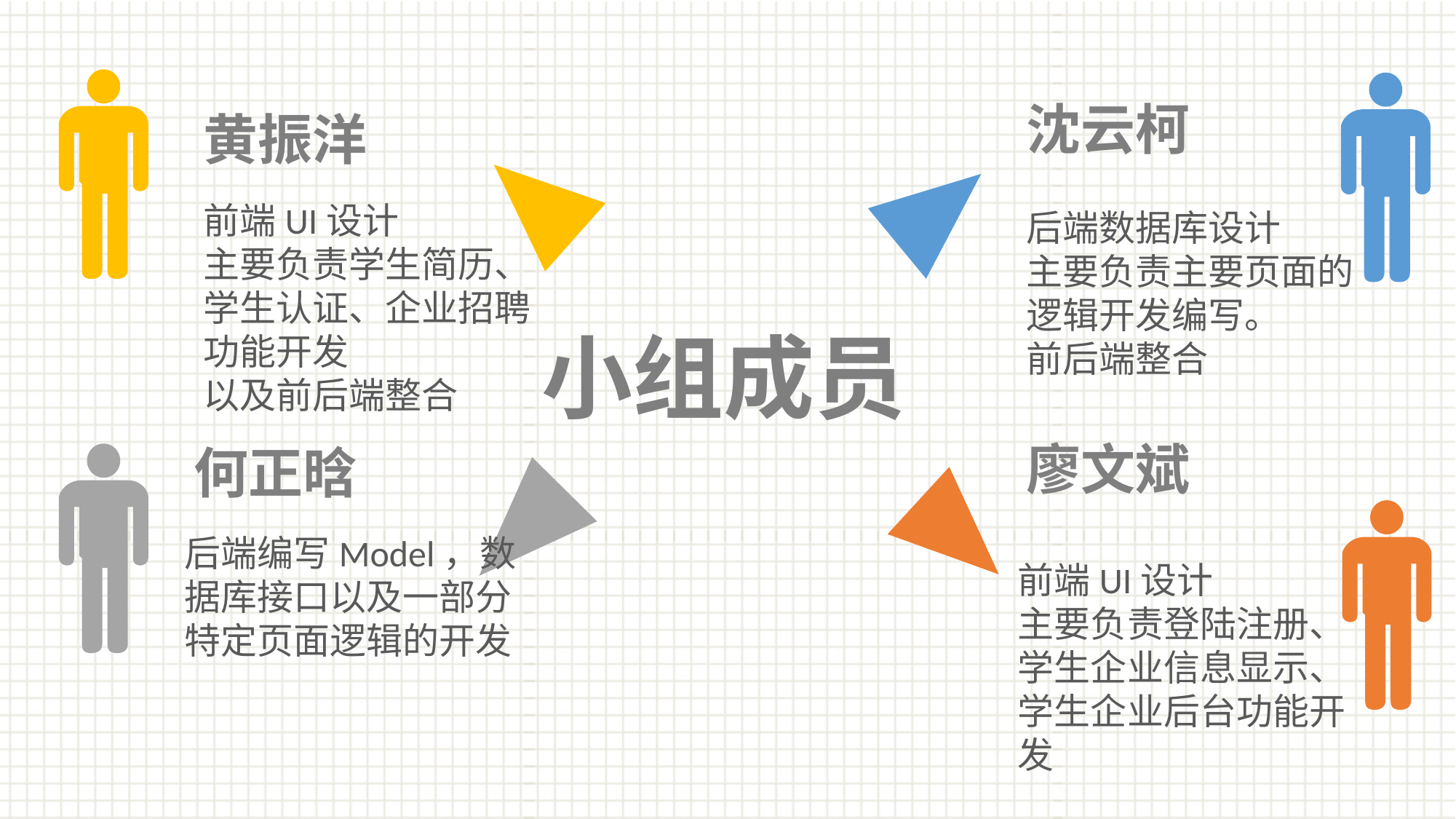

沈云柯
黄振洋

前端UI设计
主要负责学生简历、学生认证、企业招聘功能开发
以及前后端整合
后端数据库设计
主要负责主要页面的逻辑开发编写。
前后端整合
小组成员
廖文斌
何正晗

后端编写Model，数据库接口以及一部分特定页面逻辑的开发
前端UI设计
主要负责登陆注册、学生企业信息显示、学生企业后台功能开发